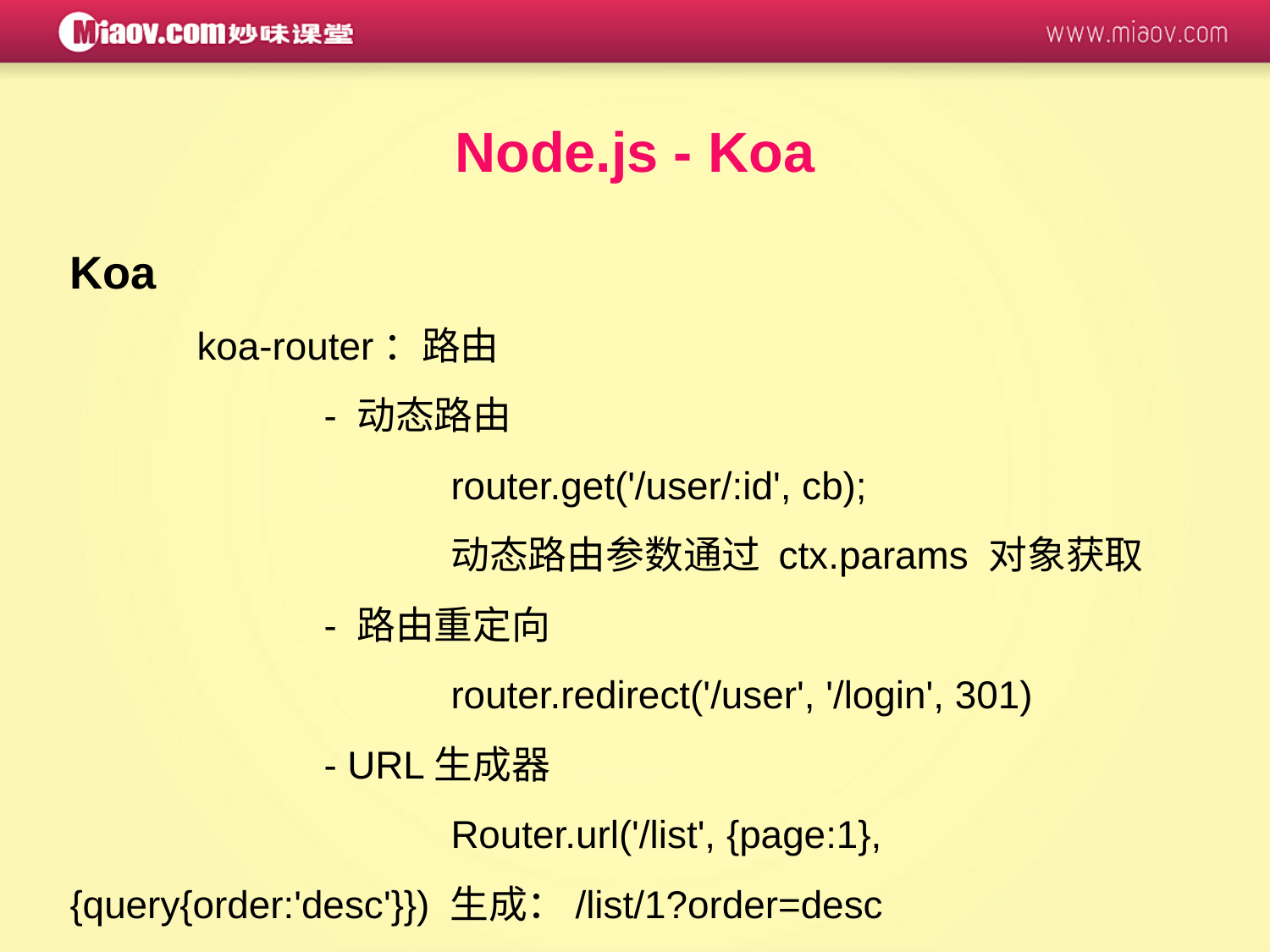

Node.js - Koa
Koa
	koa-router：路由
		- 动态路由
			router.get('/user/:id', cb);
			动态路由参数通过 ctx.params 对象获取
		- 路由重定向
			router.redirect('/user', '/login', 301)
		- URL生成器
			Router.url('/list', {page:1}, {query{order:'desc'}}) 生成：/list/1?order=desc